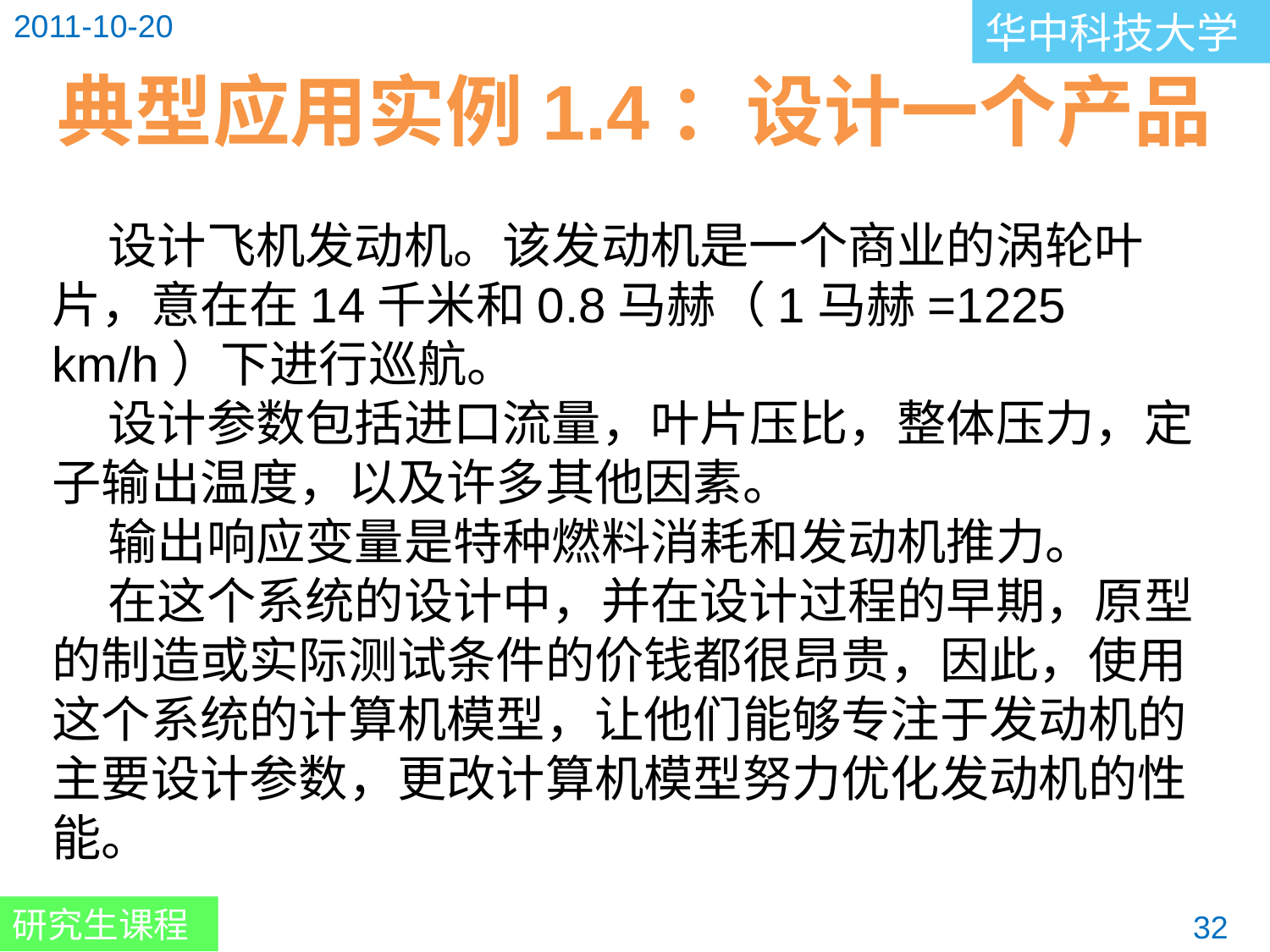

典型应用实例1.4：设计一个产品
    设计飞机发动机。该发动机是一个商业的涡轮叶片，意在在14千米和0.8马赫（1马赫=1225 km/h）下进行巡航。
    设计参数包括进口流量，叶片压比，整体压力，定子输出温度，以及许多其他因素。
    输出响应变量是特种燃料消耗和发动机推力。
    在这个系统的设计中，并在设计过程的早期，原型的制造或实际测试条件的价钱都很昂贵，因此，使用这个系统的计算机模型，让他们能够专注于发动机的主要设计参数，更改计算机模型努力优化发动机的性能。